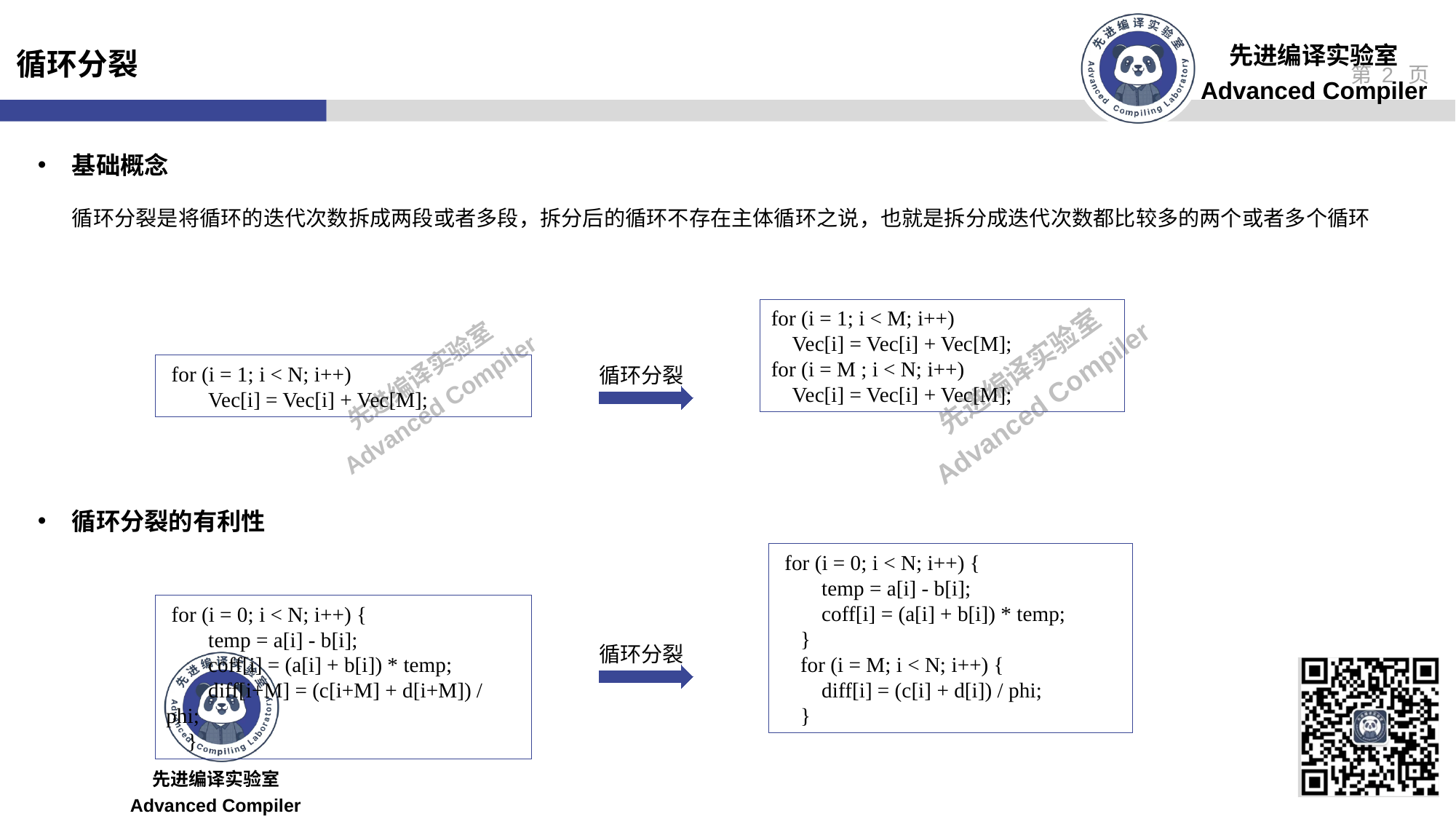

循环分裂
基础概念
循环分裂是将循环的迭代次数拆成两段或者多段，拆分后的循环不存在主体循环之说，也就是拆分成迭代次数都比较多的两个或者多个循环
for (i = 1; i < M; i++)
    Vec[i] = Vec[i] + Vec[M];
for (i = M ; i < N; i++)
    Vec[i] = Vec[i] + Vec[M];
 for (i = 1; i < N; i++)
        Vec[i] = Vec[i] + Vec[M];
循环分裂

循环分裂的有利性
 for (i = 0; i < N; i++) {
        temp = a[i] - b[i];
        coff[i] = (a[i] + b[i]) * temp;
    }
    for (i = M; i < N; i++) {
        diff[i] = (c[i] + d[i]) / phi;
    }
 for (i = 0; i < N; i++) {
        temp = a[i] - b[i];
        coff[i] = (a[i] + b[i]) * temp;
        diff[i+M] = (c[i+M] + d[i+M]) / phi;
    }
循环分裂